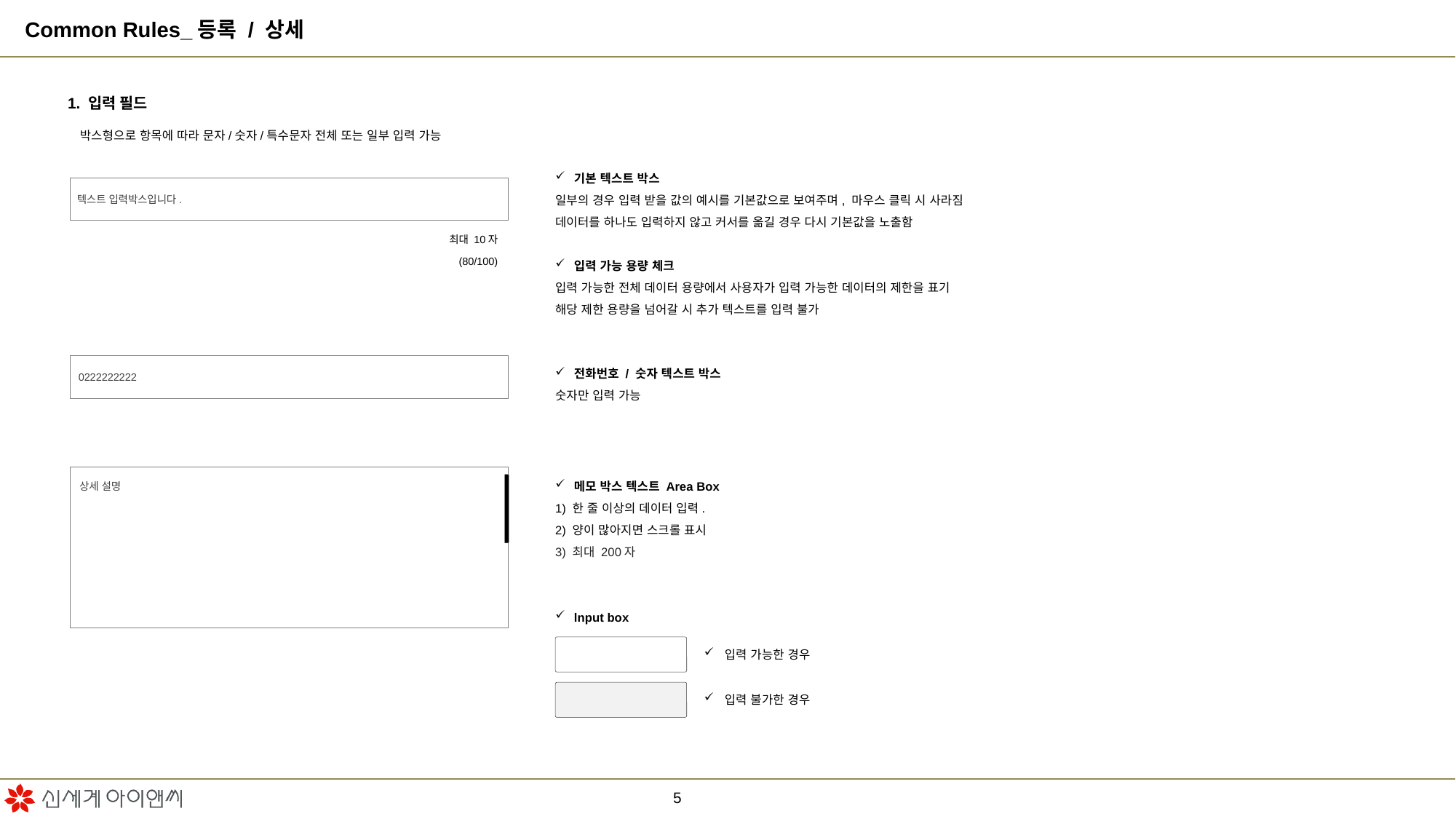

# Common Rules_등록 / 상세
1. 입력 필드
박스형으로 항목에 따라 문자/숫자/특수문자 전체 또는 일부 입력 가능
기본 텍스트 박스
일부의 경우 입력 받을 값의 예시를 기본값으로 보여주며, 마우스 클릭 시 사라짐
데이터를 하나도 입력하지 않고 커서를 옮길 경우 다시 기본값을 노출함

입력 가능 용량 체크
입력 가능한 전체 데이터 용량에서 사용자가 입력 가능한 데이터의 제한을 표기
해당 제한 용량을 넘어갈 시 추가 텍스트를 입력 불가
  텍스트 입력박스입니다.
최대 10자
(80/100)
전화번호 / 숫자 텍스트 박스
숫자만 입력 가능
   0222222222
메모 박스 텍스트 Area Box
1) 한 줄 이상의 데이터 입력.
2) 양이 많아지면 스크롤 표시
3) 최대 200자

   상세 설명

lnput box

입력 가능한 경우

입력 불가한 경우